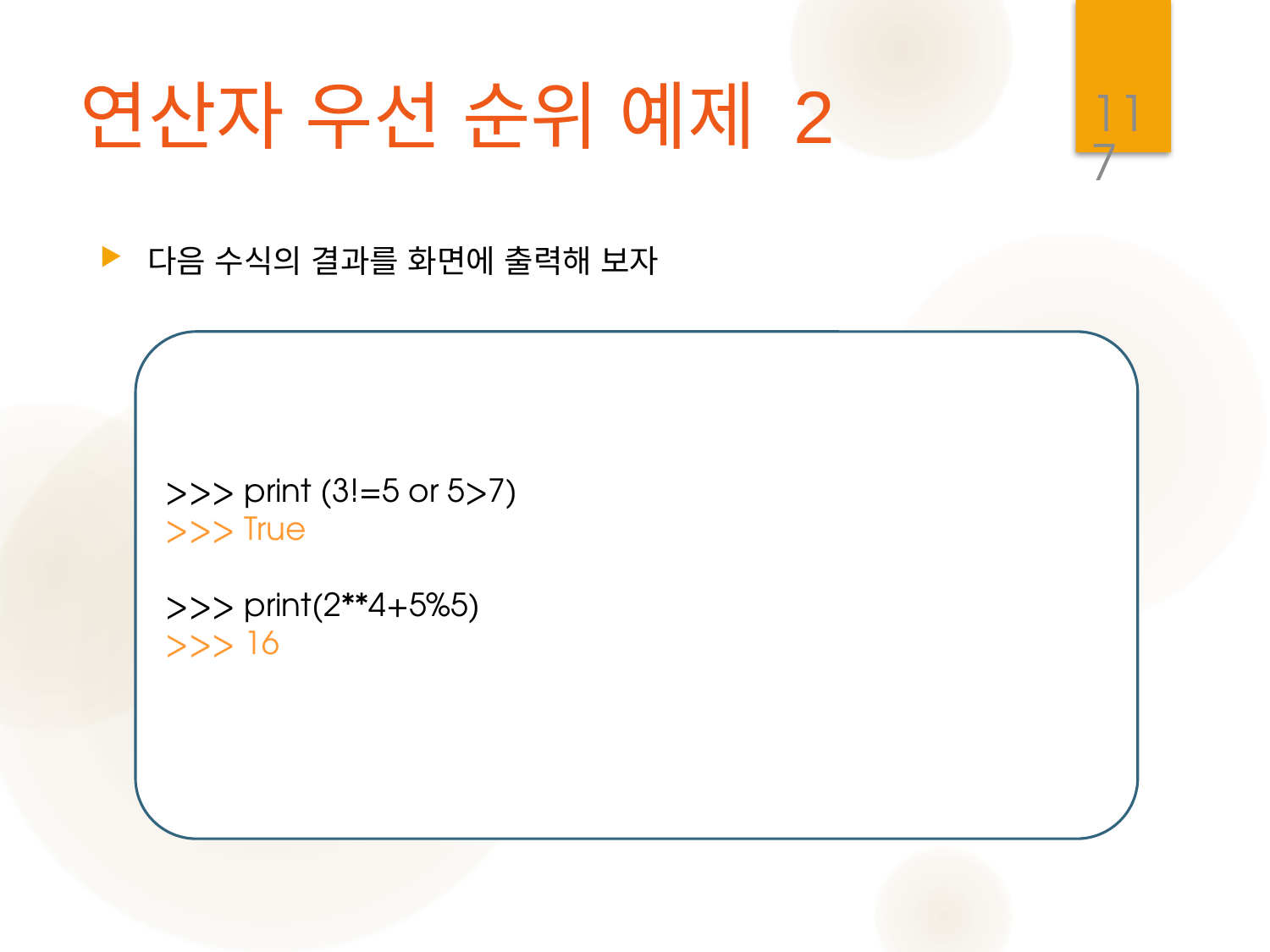

117
# 연산자 우선 순위 예제 2
다음 수식의 결과를 화면에 출력해 보자

>>> print (3!=5 or 5>7)
>>> True

>>> print(2**4+5%5)
>>> 16